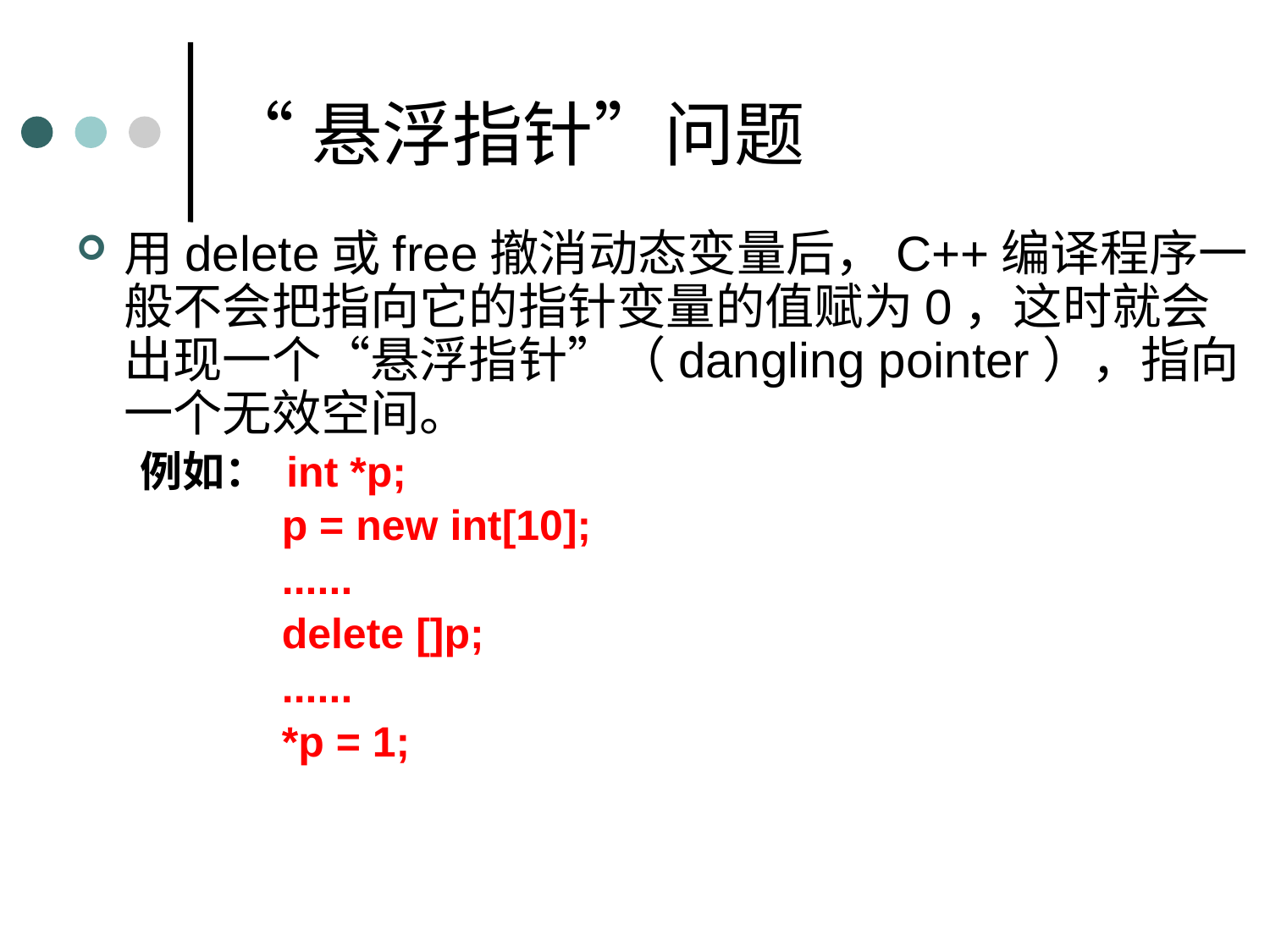

“悬浮指针”问题
用delete或free撤消动态变量后，C++编译程序一般不会把指向它的指针变量的值赋为0，这时就会出现一个“悬浮指针”（dangling pointer），指向一个无效空间。
例如： int *p;
            p = new int[10];
            ......
            delete []p;
            ......
            *p = 1;